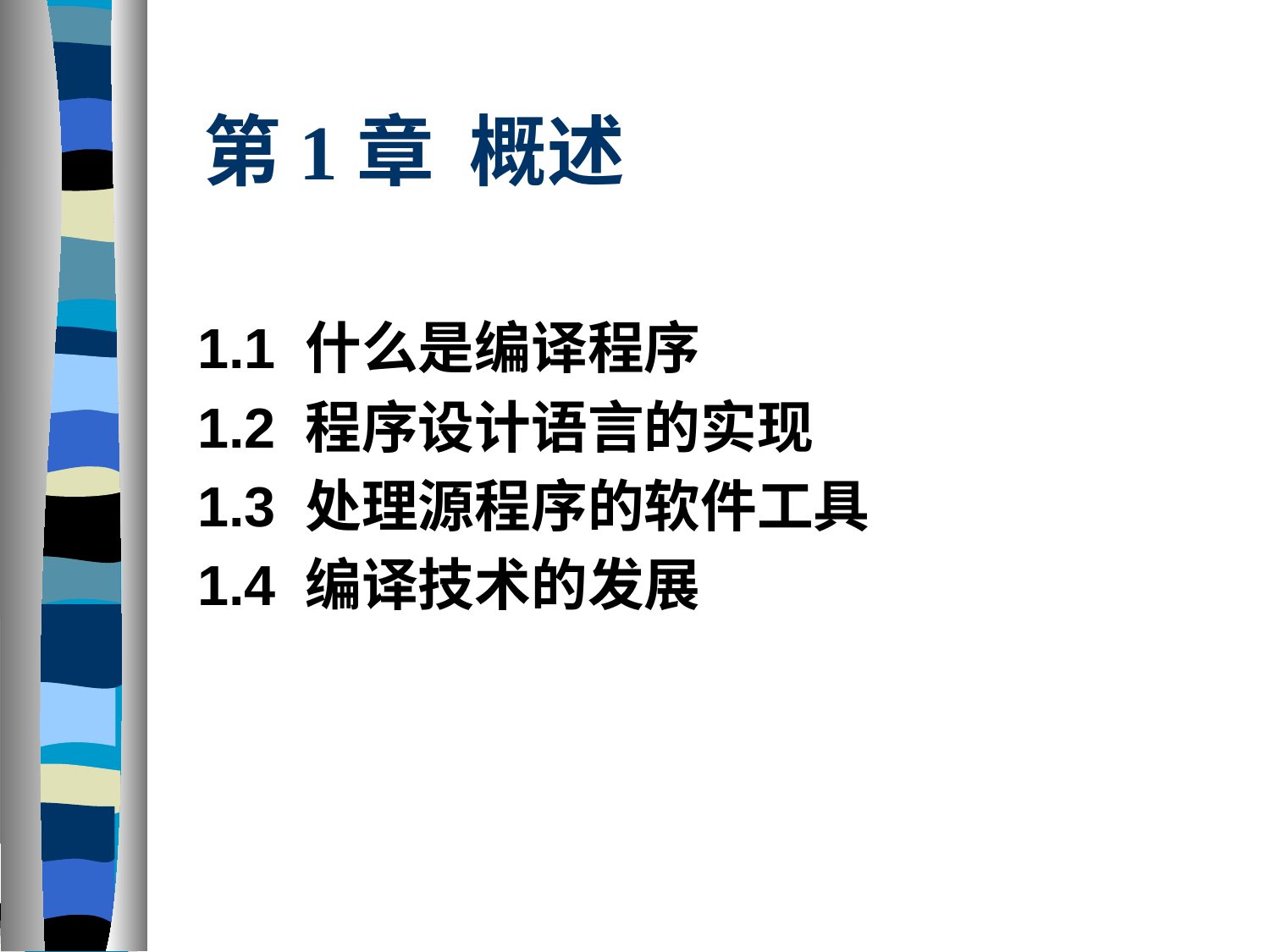

# 第1章  概述
1.1 什么是编译程序
1.2 程序设计语言的实现
1.3 处理源程序的软件工具
1.4 编译技术的发展